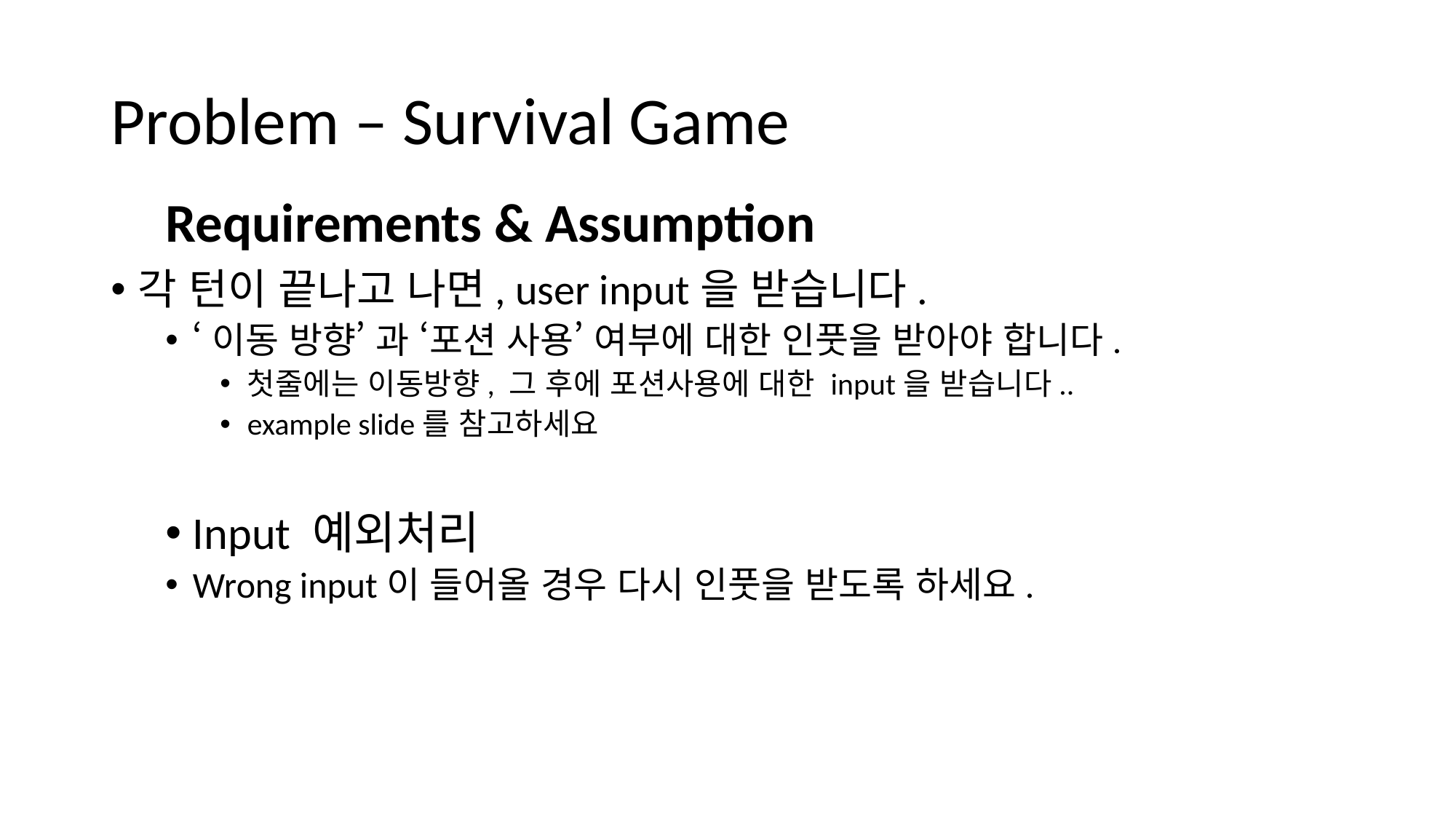

# Problem – Survival Game
Requirements & Assumption
각 턴이 끝나고 나면, user input을 받습니다.
‘이동 방향’ 과 ‘포션 사용’ 여부에 대한 인풋을 받아야 합니다.
첫줄에는 이동방향, 그 후에 포션사용에 대한 input을 받습니다..
example slide를 참고하세요

Input 예외처리
Wrong input이 들어올 경우 다시 인풋을 받도록 하세요.